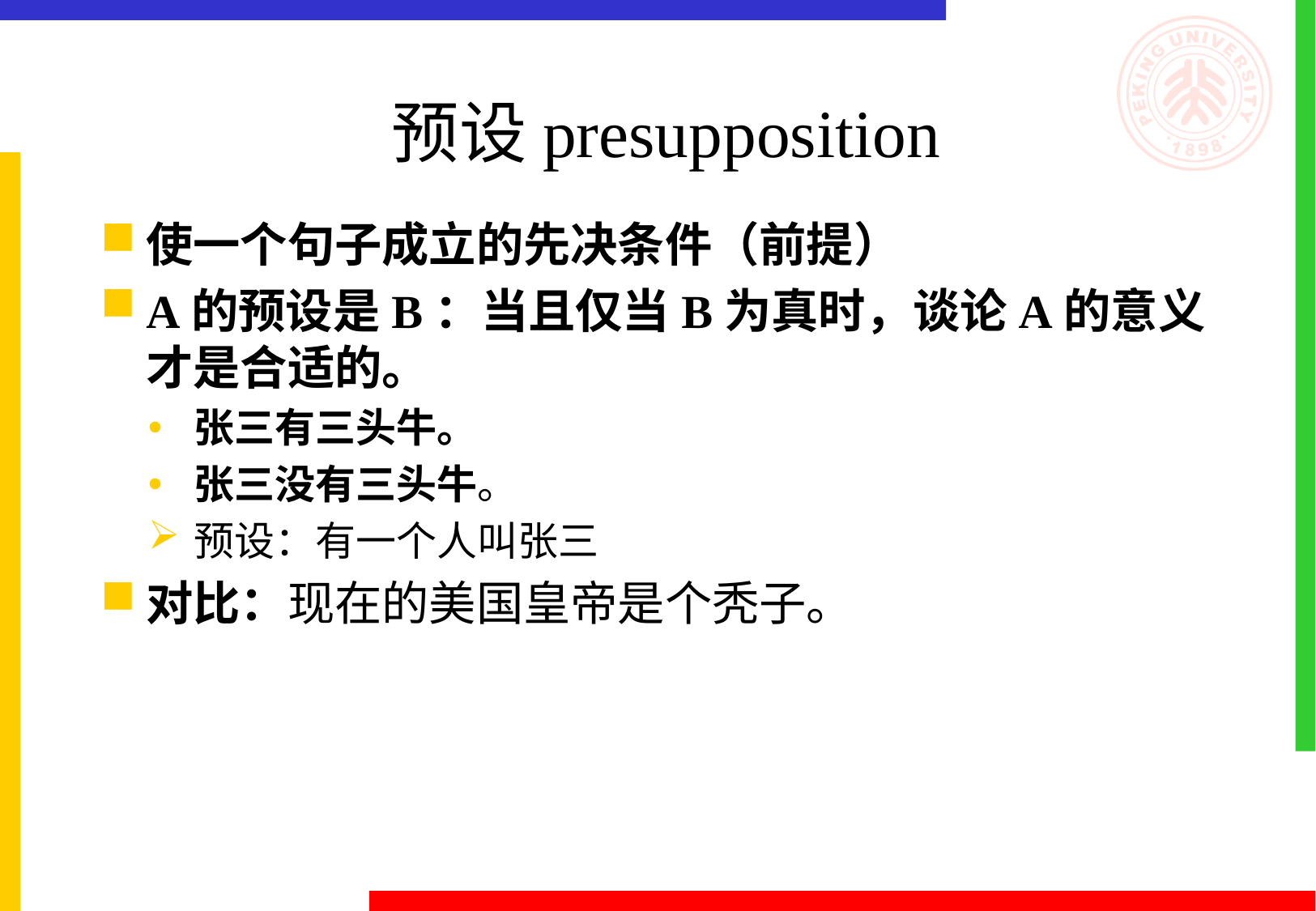

# 预设presupposition
使一个句子成立的先决条件（前提）
A的预设是B：当且仅当B为真时，谈论A的意义才是合适的。
张三有三头牛。
张三没有三头牛。
预设：有一个人叫张三
对比：现在的美国皇帝是个秃子。